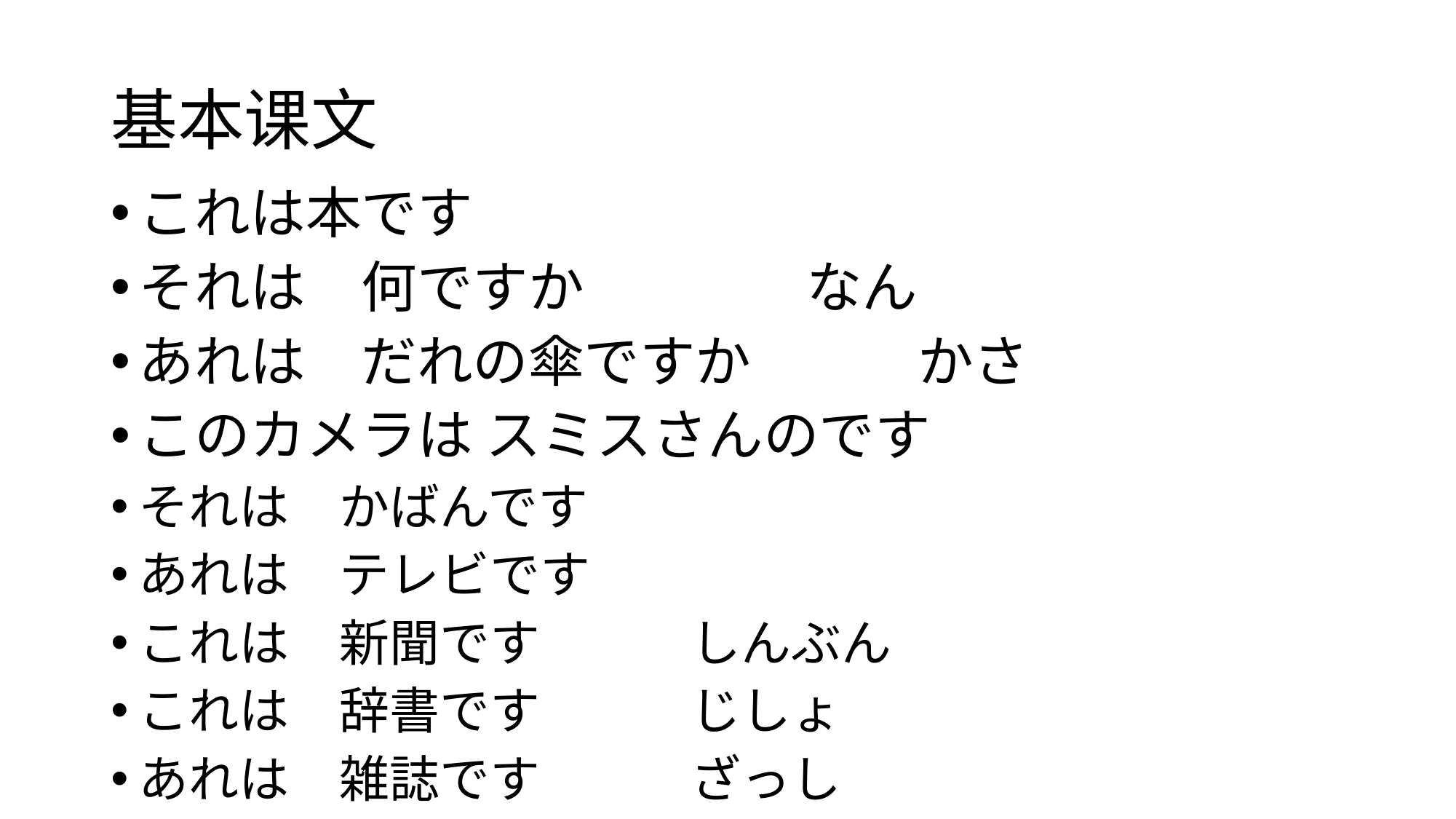

# 基本课文
これは本です
それは　何ですか　　　　なん
あれは　だれの傘ですか　　　かさ
このカメラは スミスさんのです
それは　かばんです
あれは　テレビです
これは　新聞です　　　しんぶん
これは　辞書です　　　じしょ
あれは　雑誌です　　　ざっし